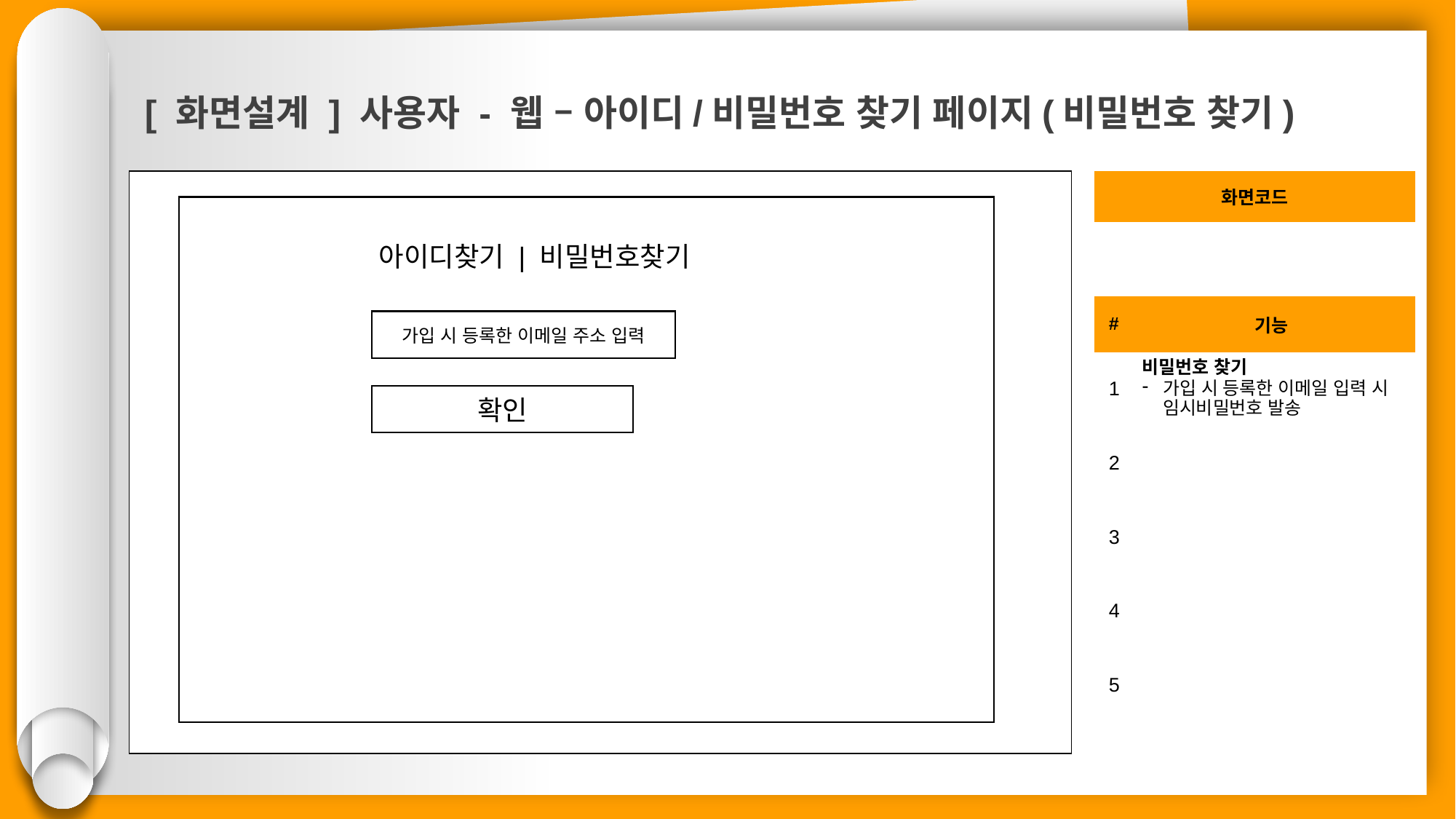

ㅇ
[ 화면설계 ] 사용자 - 웹 – 아이디/비밀번호 찾기 페이지(비밀번호 찾기)

| 화면코드 |
| --- |
|  |

아이디찾기 | 비밀번호찾기
| # | 기능 |
| --- | --- |
| 1 | 비밀번호 찾기 가입 시 등록한 이메일 입력 시 임시비밀번호 발송 |
| 2 |  |
| 3 |  |
| 4 |  |
| 5 |  |
가입 시 등록한 이메일 주소 입력
확인